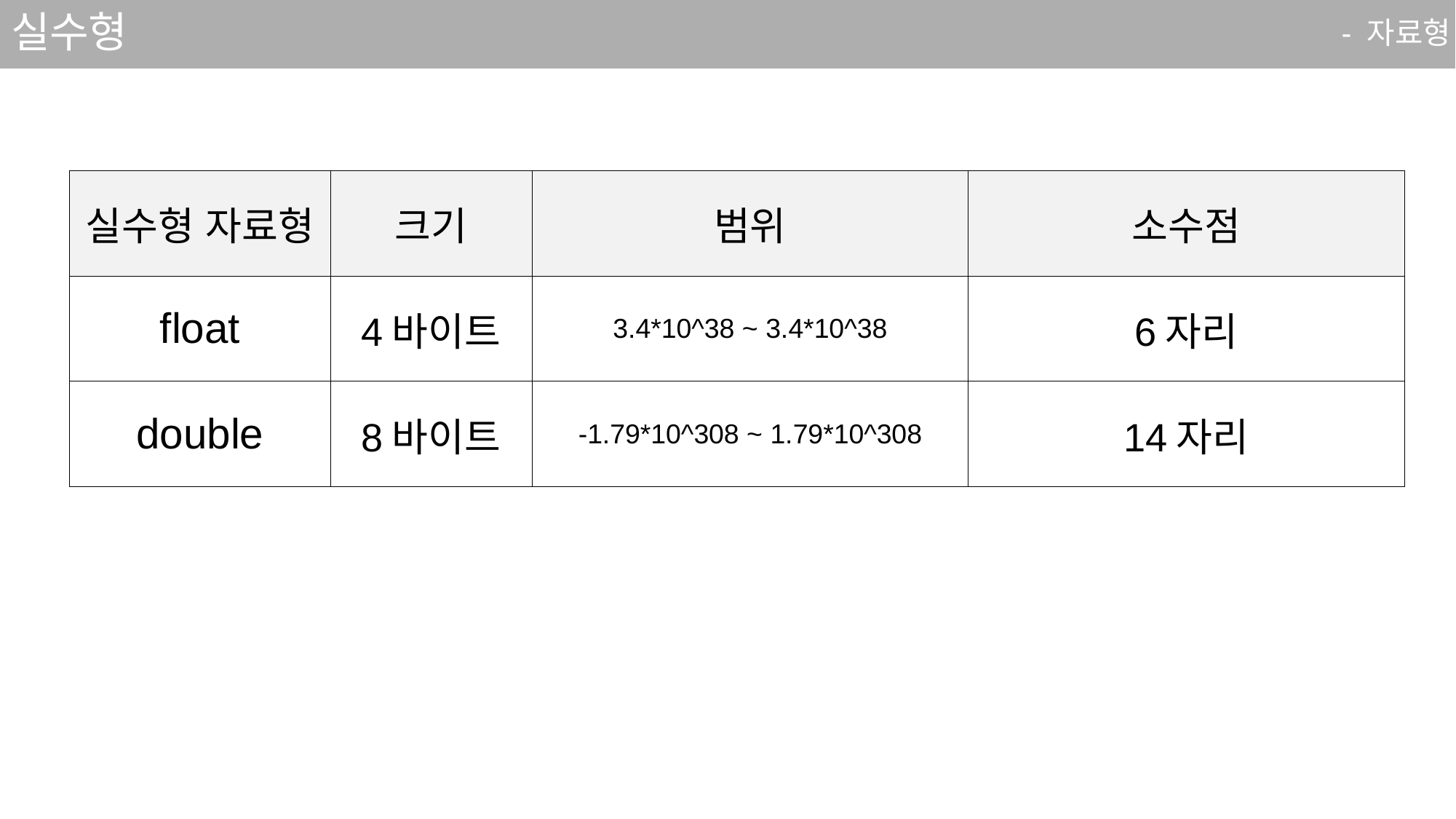

# 실수형
- 자료형
| 실수형 자료형 | 크기 | 범위 | 소수점 |
| --- | --- | --- | --- |
| float | 4바이트 | 3.4\*10^38 ~ 3.4\*10^38 | 6자리 |
| double | 8바이트 | -1.79\*10^308 ~ 1.79\*10^308 | 14자리 |